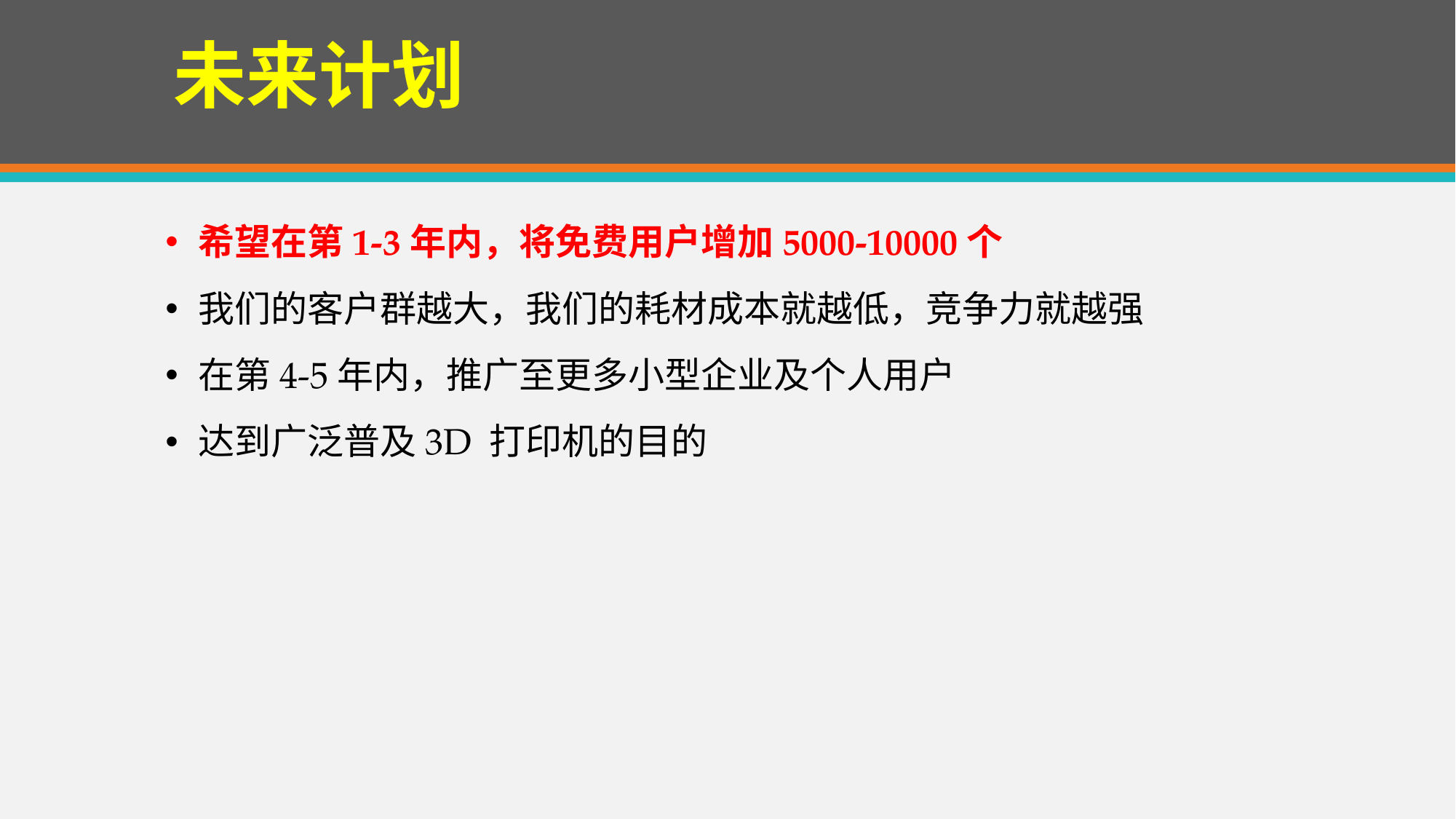

# 未来计划
希望在第1-3年内，将免费用户增加5000-10000个
我们的客户群越大，我们的耗材成本就越低，竞争力就越强
在第4-5年内，推广至更多小型企业及个人用户
达到广泛普及3D 打印机的目的